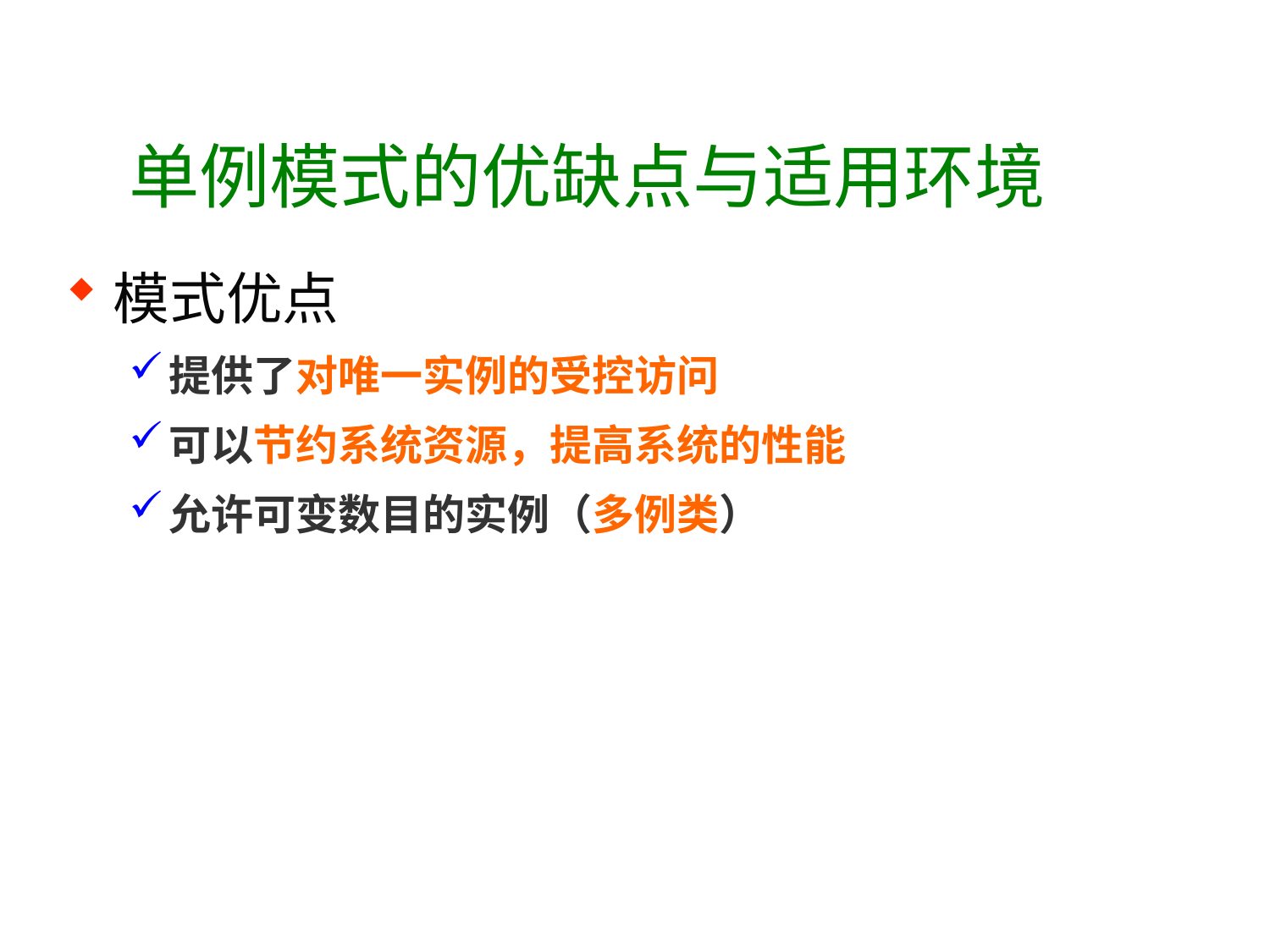

# 单例模式的优缺点与适用环境
模式优点
提供了对唯一实例的受控访问
可以节约系统资源，提高系统的性能
允许可变数目的实例（多例类）